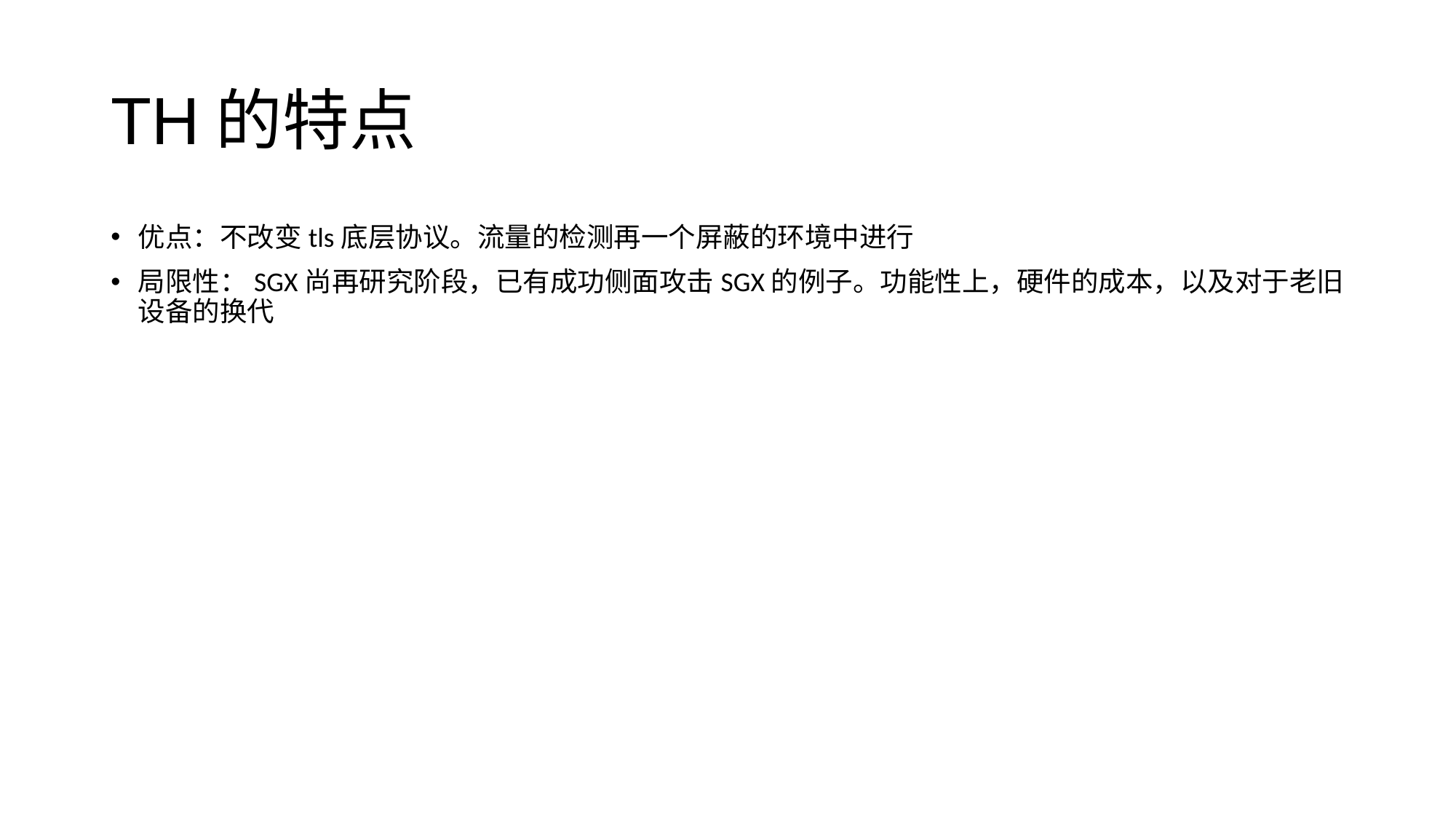

# TH的特点
优点：不改变tls底层协议。流量的检测再一个屏蔽的环境中进行
局限性：SGX尚再研究阶段，已有成功侧面攻击SGX的例子。功能性上，硬件的成本，以及对于老旧设备的换代